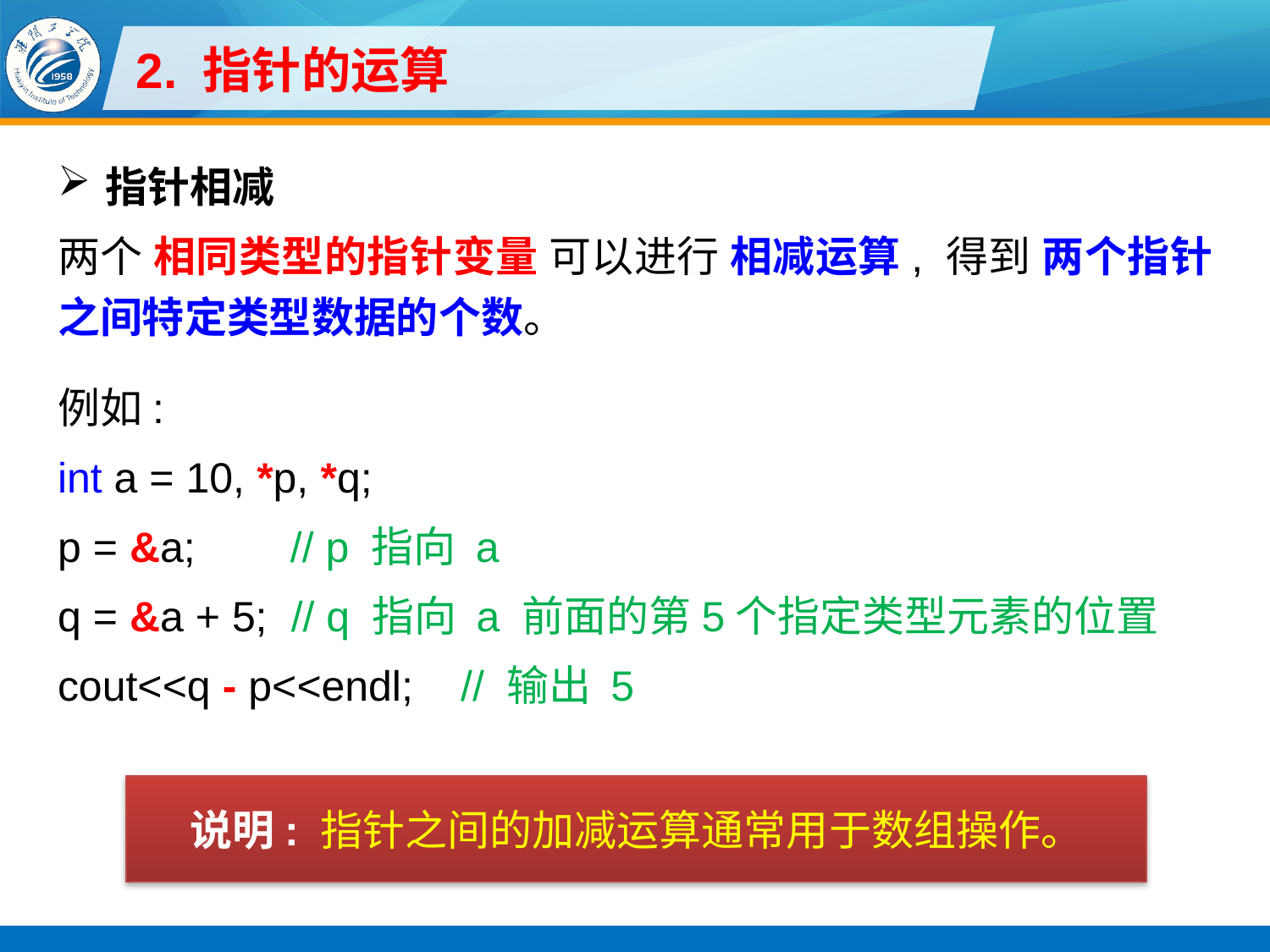

# 2. 指针的运算
指针相减
两个 相同类型的指针变量 可以进行 相减运算, 得到 两个指针之间特定类型数据的个数。
例如:
int a = 10, *p, *q;
p = &a;        // p 指向 a
q = &a + 5;  // q 指向 a 前面的第5个指定类型元素的位置
cout<<q - p<<endl;    // 输出 5
说明: 指针之间的加减运算通常用于数组操作。